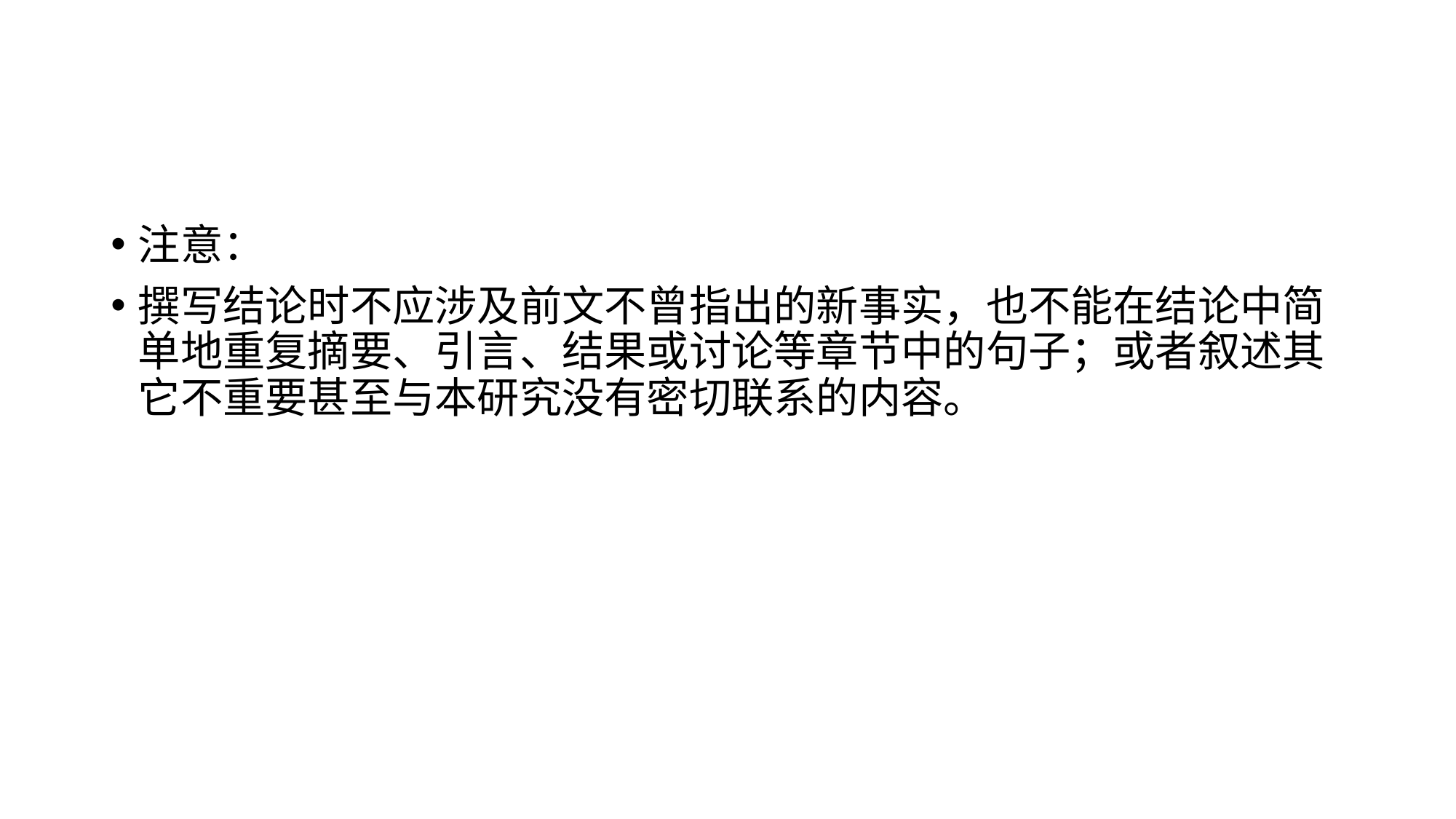

#
注意：
撰写结论时不应涉及前文不曾指出的新事实，也不能在结论中简单地重复摘要、引言、结果或讨论等章节中的句子；或者叙述其它不重要甚至与本研究没有密切联系的内容。